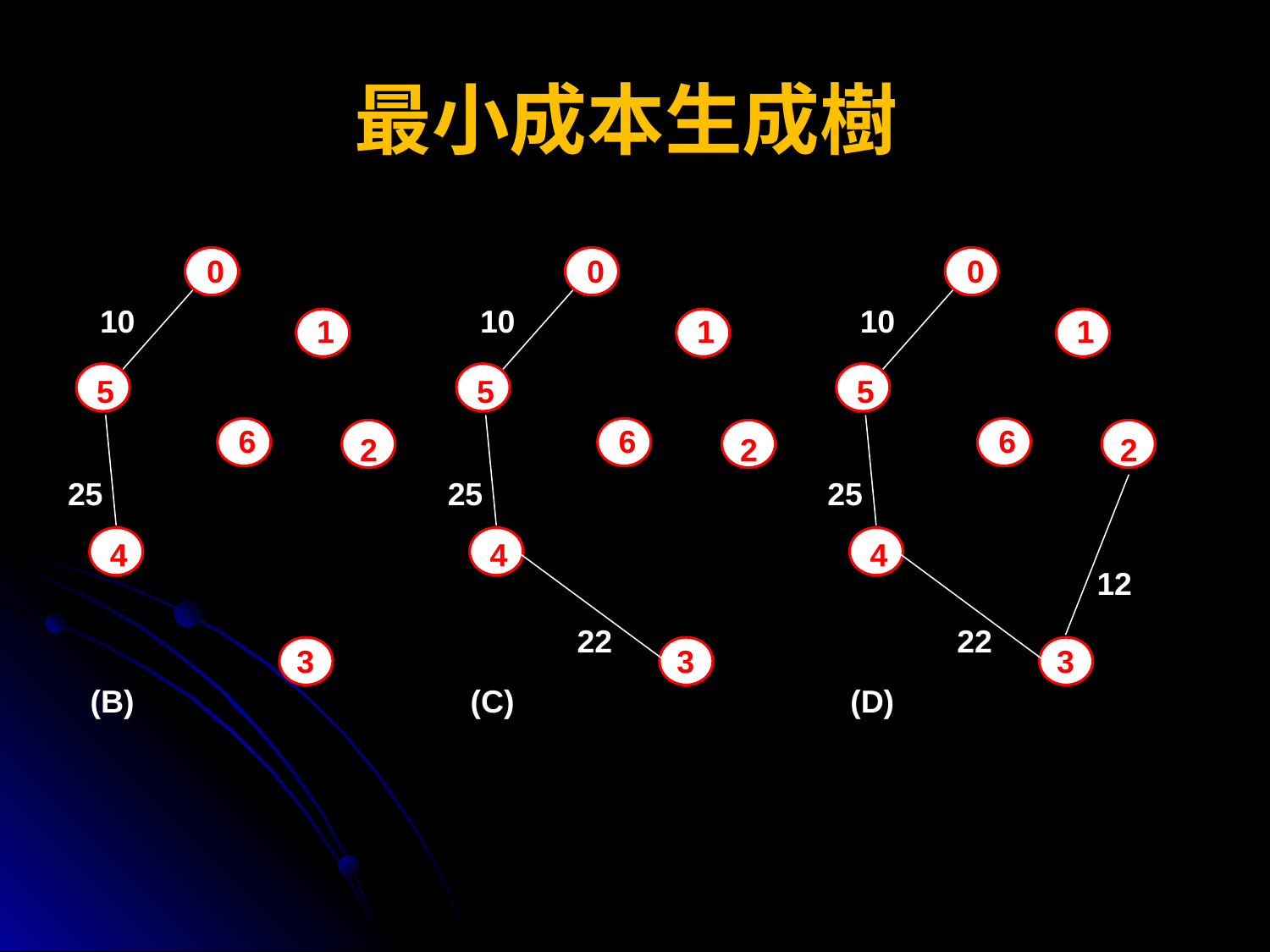

# 最小成本生成樹
0

10
1

5
6

2

4
3

25
(B)
0

10
1

5
6

2

4
3

25
22
0

10
1

5
6

2

4
3

25
22
12
(C)
(D)